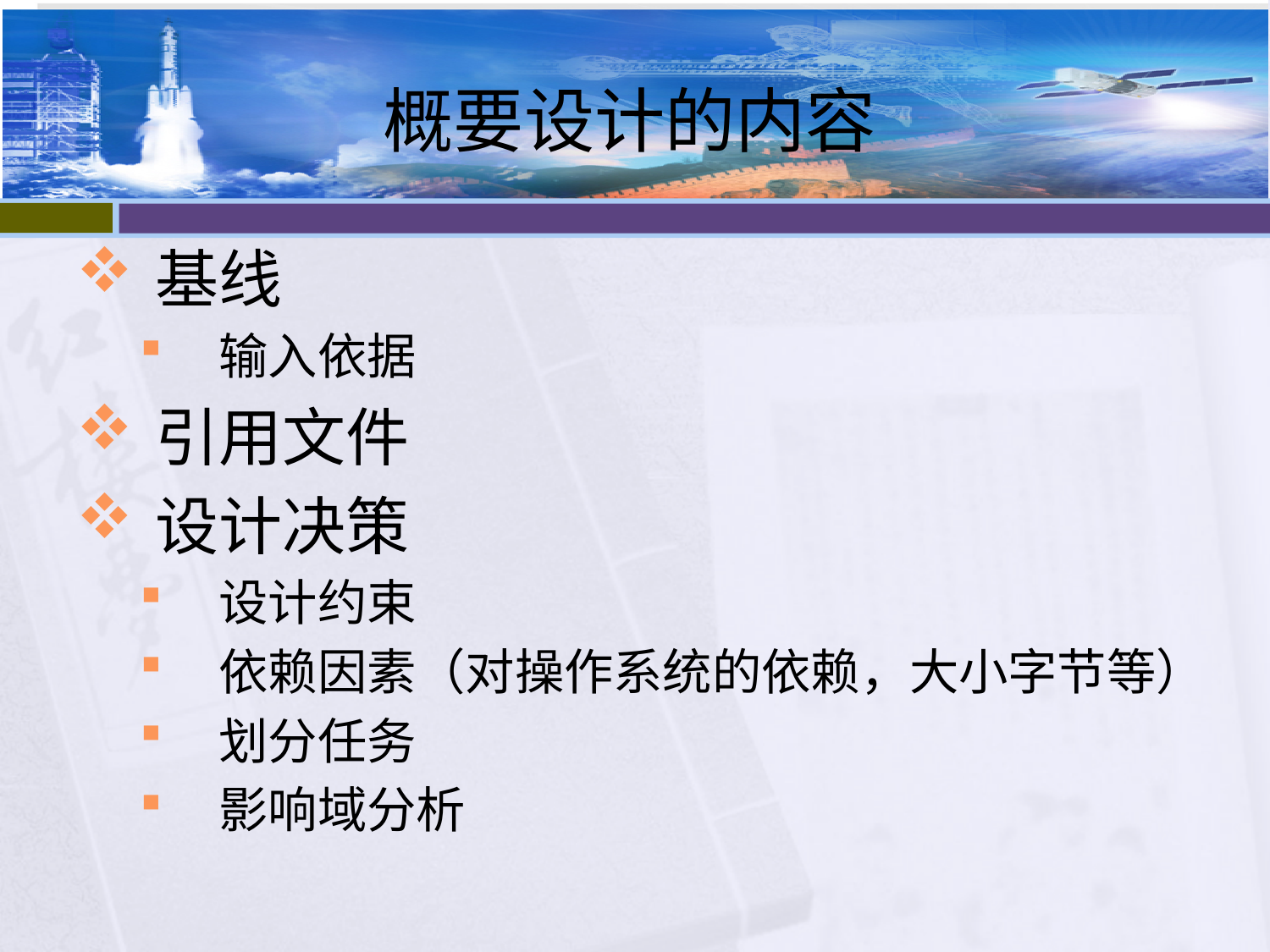

# 概要设计的内容

基线
输入依据
引用文件
设计决策
设计约束
依赖因素（对操作系统的依赖，大小字节等）
划分任务
影响域分析